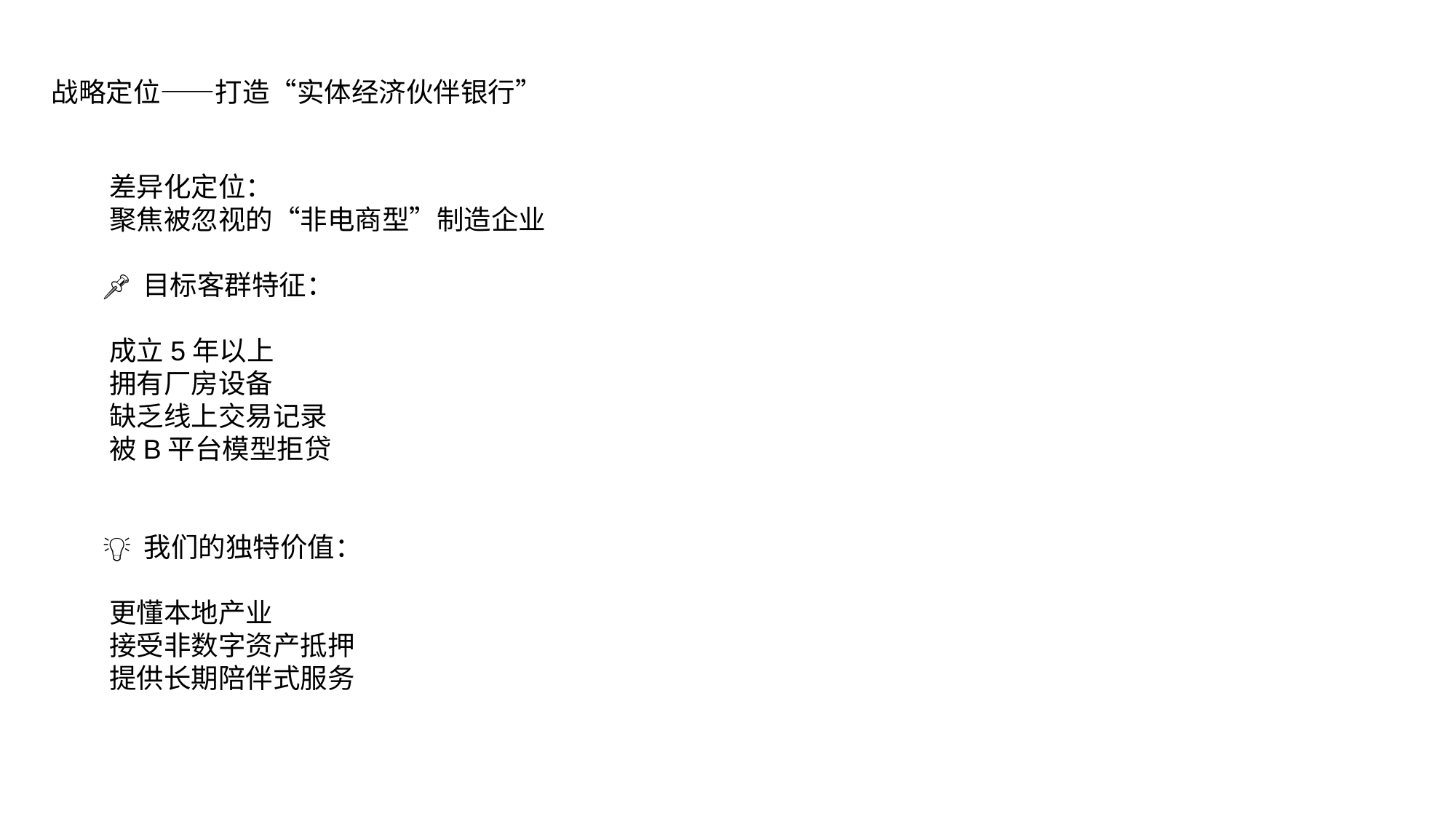

战略定位——打造“实体经济伙伴银行”
    差异化定位：
    聚焦被忽视的“非电商型”制造企业

    📌 目标客群特征：

    成立5年以上
    拥有厂房设备
    缺乏线上交易记录
    被B平台模型拒贷

    💡 我们的独特价值：

    更懂本地产业
    接受非数字资产抵押
    提供长期陪伴式服务